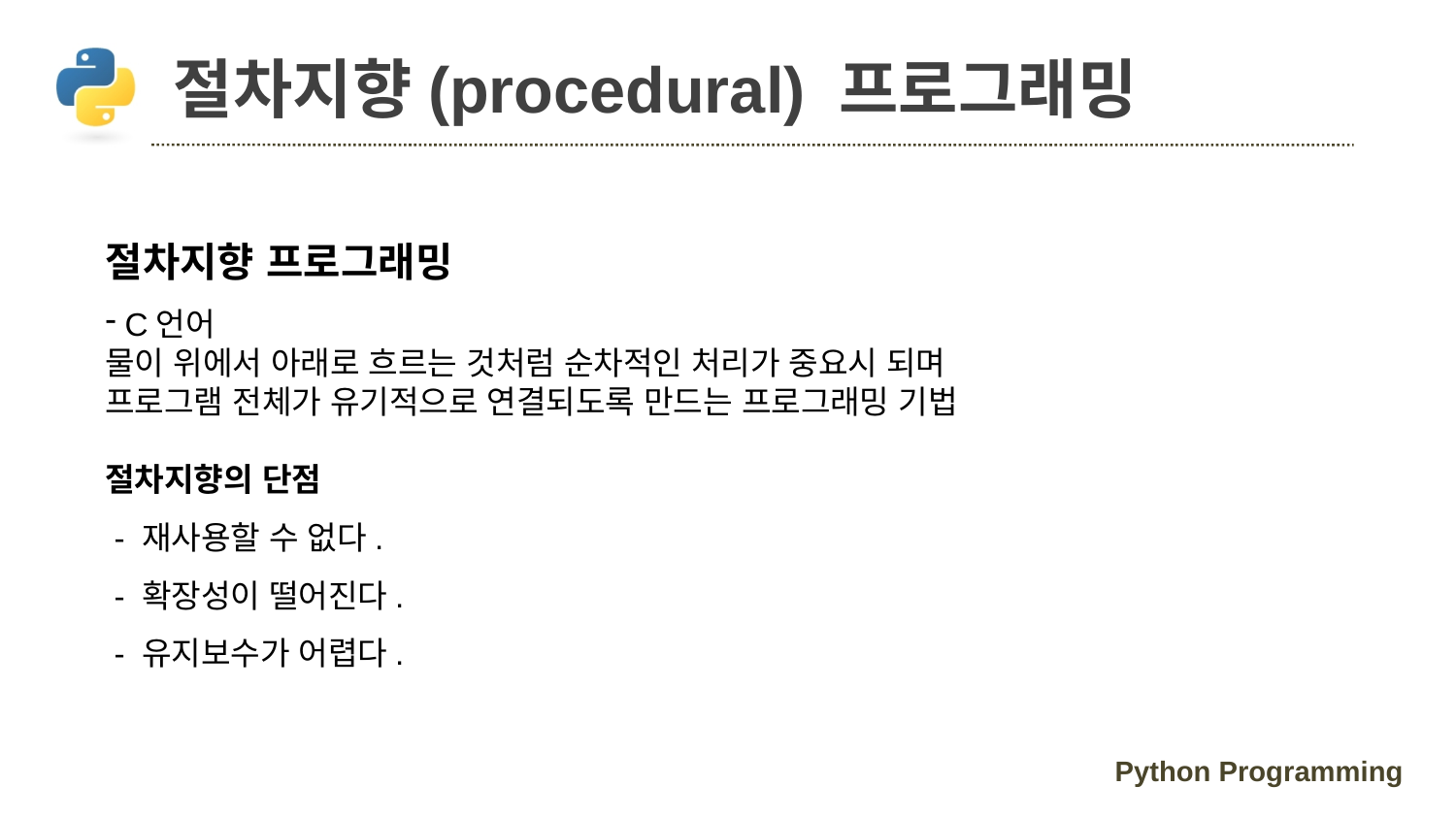

# 절차지향(procedural) 프로그래밍
절차지향 프로그래밍
 C언어
물이 위에서 아래로 흐르는 것처럼 순차적인 처리가 중요시 되며
프로그램 전체가 유기적으로 연결되도록 만드는 프로그래밍 기법

절차지향의 단점
 - 재사용할 수 없다.
 - 확장성이 떨어진다.
 - 유지보수가 어렵다.